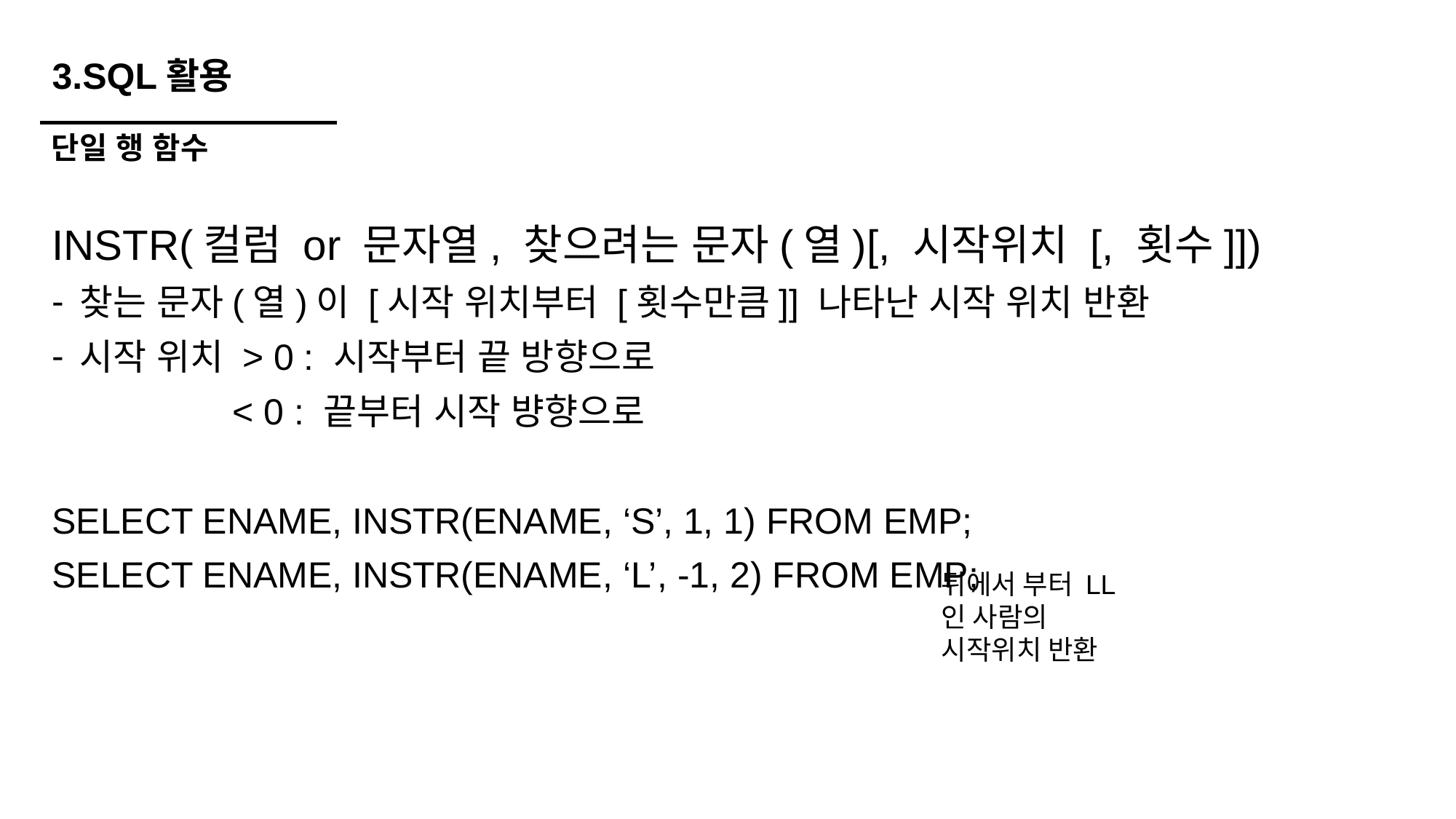

# 3.SQL활용
단일 행 함수
INSTR(컬럼 or 문자열, 찾으려는 문자(열)[, 시작위치 [, 횟수]])
찾는 문자(열)이 [시작 위치부터 [횟수만큼]] 나타난 시작 위치 반환
시작 위치 > 0 : 시작부터 끝 방향으로
	       < 0 : 끝부터 시작 뱡향으로

SELECT ENAME, INSTR(ENAME, ‘S’, 1, 1) FROM EMP;
SELECT ENAME, INSTR(ENAME, ‘L’, -1, 2) FROM EMP;
뒤에서 부터 LL인 사람의 시작위치 반환